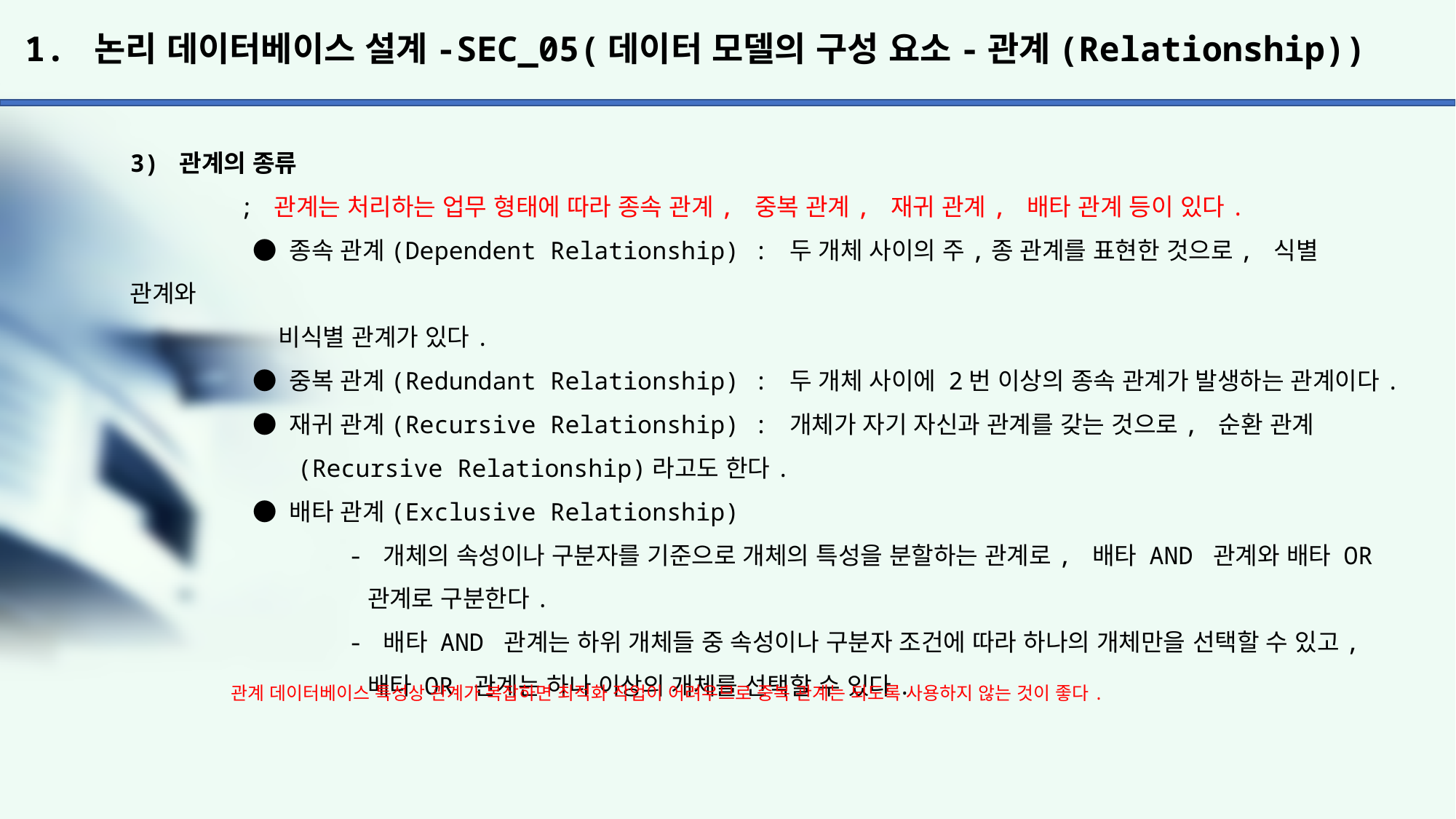

# 1. 논리 데이터베이스 설계-SEC_05(데이터 모델의 구성 요소-관계(Relationship))
3) 관계의 종류
	; 관계는 처리하는 업무 형태에 따라 종속 관계, 중복 관계, 재귀 관계, 배타 관계 등이 있다.
	  ● 종속 관계(Dependent Relationship) : 두 개체 사이의 주,종 관계를 표현한 것으로, 식별 관계와
	     비식별 관계가 있다.
	  ● 중복 관계(Redundant Relationship) : 두 개체 사이에 2번 이상의 종속 관계가 발생하는 관계이다.
	  ● 재귀 관계(Recursive Relationship) : 개체가 자기 자신과 관계를 갖는 것으로, 순환 관계
	    (Recursive Relationship)라고도 한다.
	  ● 배타 관계(Exclusive Relationship)
		- 개체의 속성이나 구분자를 기준으로 개체의 특성을 분할하는 관계로, 배타 AND 관계와 배타 OR
		  관계로 구분한다.
		- 배타 AND 관계는 하위 개체들 중 속성이나 구분자 조건에 따라 하나의 개체만을 선택할 수 있고,
		  배타 OR 관계는 하나 이상의 개체를 선택할 수 있다.
관계 데이터베이스 특성상 관계가 복잡하면 최적화 작업이 어려우므로 중복 관계는 되도록 사용하지 않는 것이 좋다.